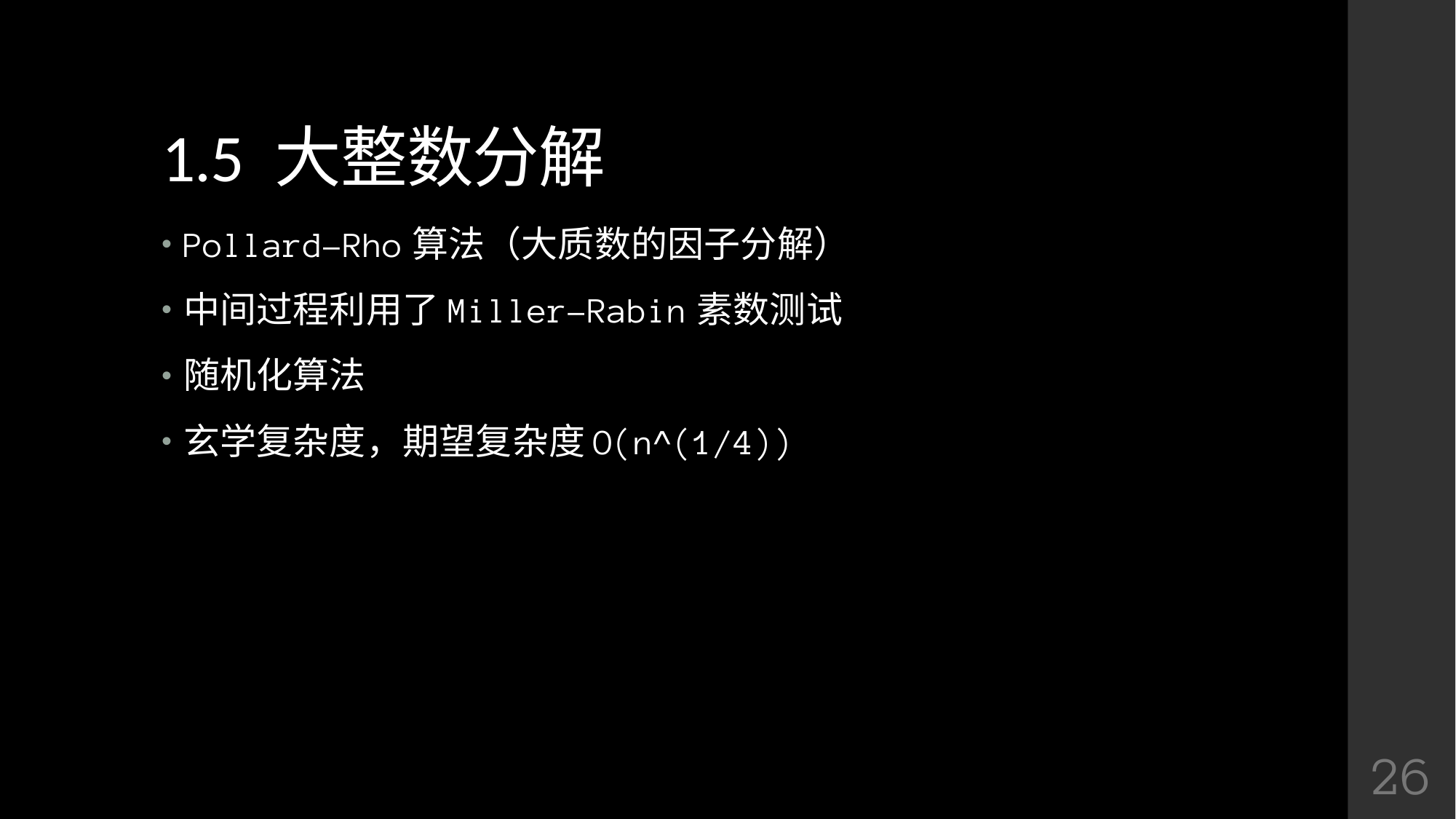

# 1.5 大整数分解
Pollard-Rho算法（大质数的因子分解）
中间过程利用了Miller-Rabin素数测试
随机化算法
玄学复杂度，期望复杂度O(n^(1/4))

26